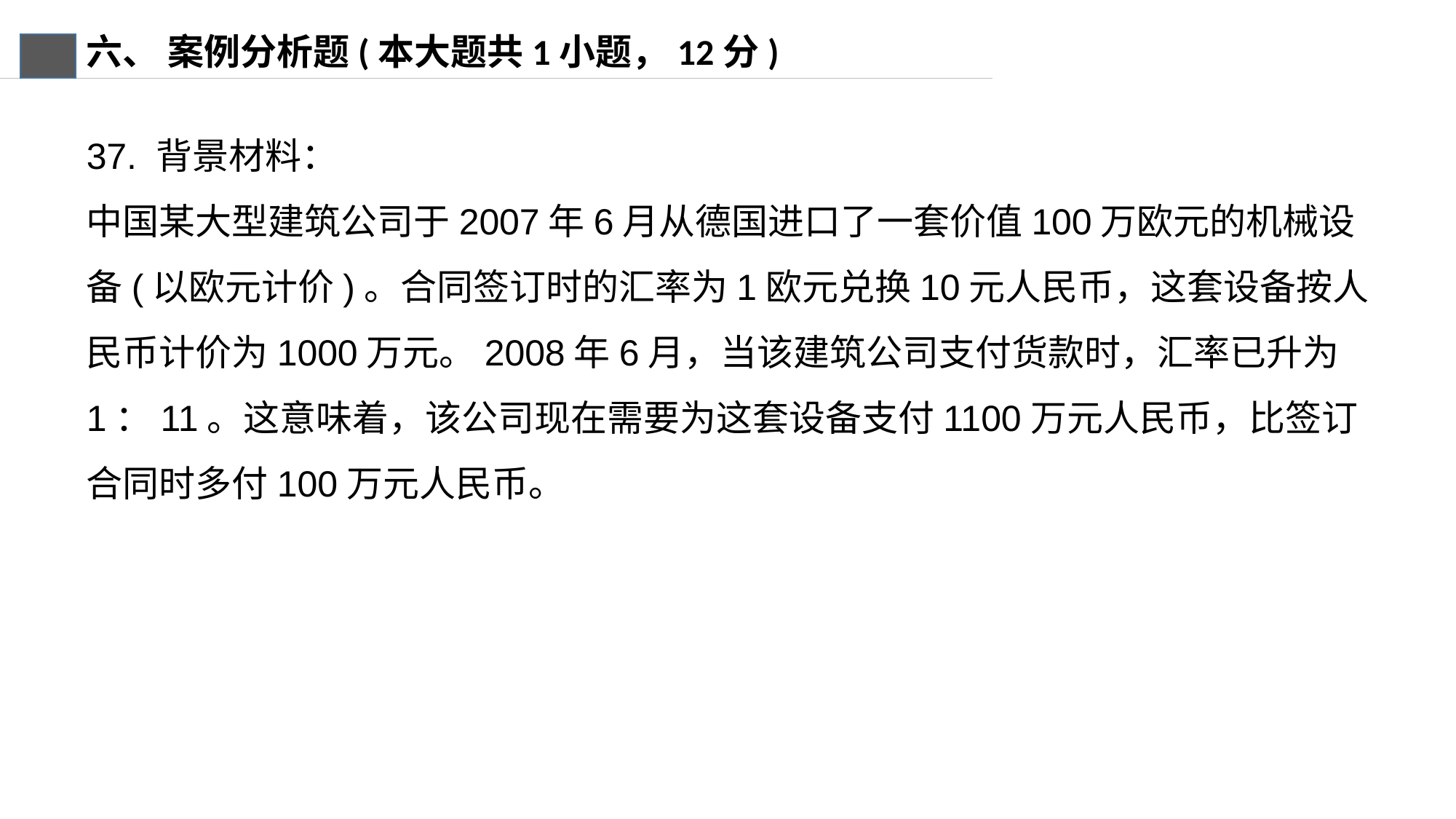

六、 案例分析题(本大题共1小题，12分)

37. 背景材料：
中国某大型建筑公司于2007年6月从德国进口了一套价值100万欧元的机械设备(以欧元计价)。合同签订时的汇率为1欧元兑换10元人民币，这套设备按人民币计价为1000万元。2008年6月，当该建筑公司支付货款时，汇率已升为1：11。这意味着，该公司现在需要为这套设备支付1100万元人民币，比签订合同时多付100万元人民币。